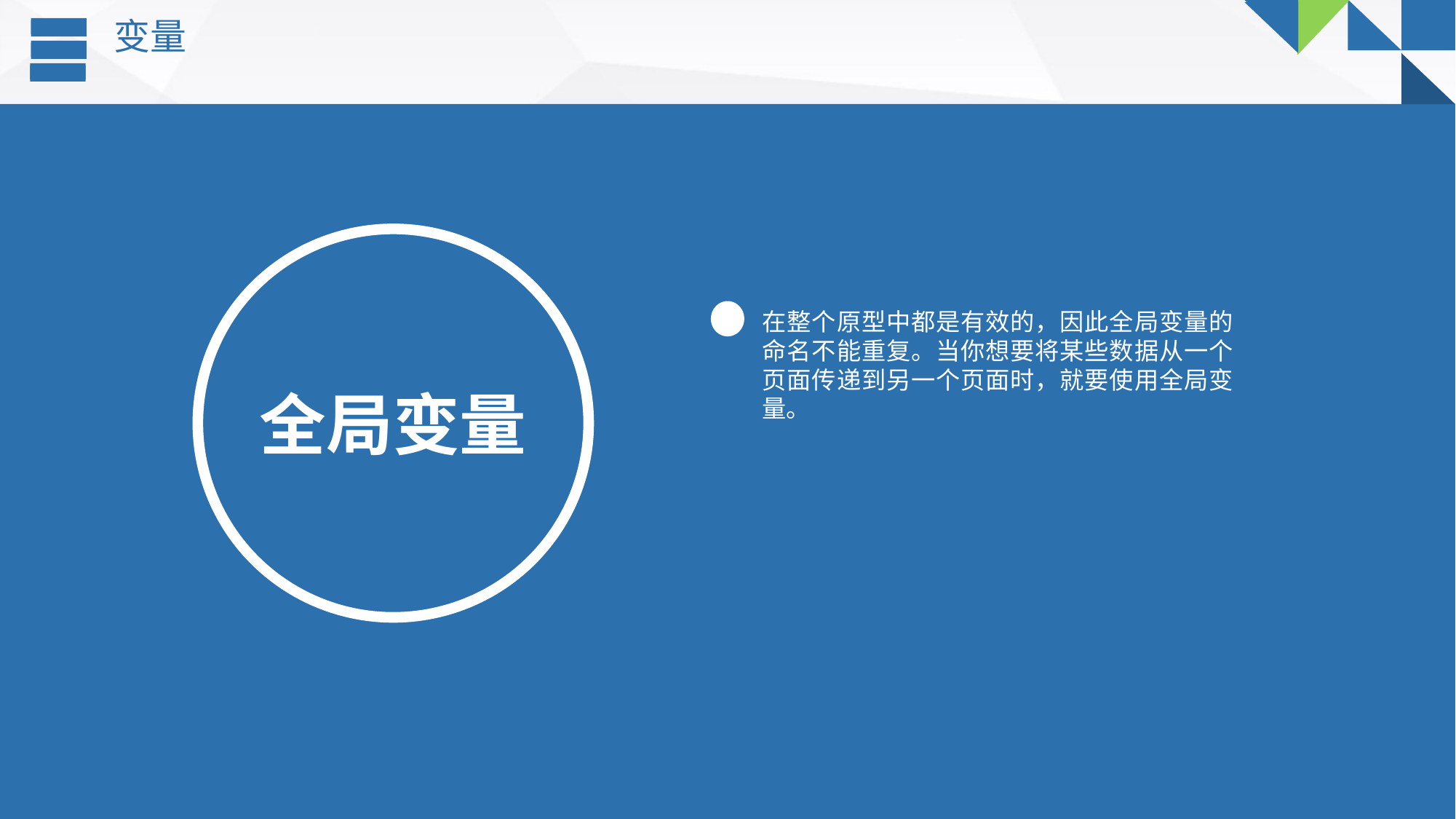

变量

在整个原型中都是有效的，因此全局变量的命名不能重复。当你想要将某些数据从一个页面传递到另一个页面时，就要使用全局变量。
全局变量